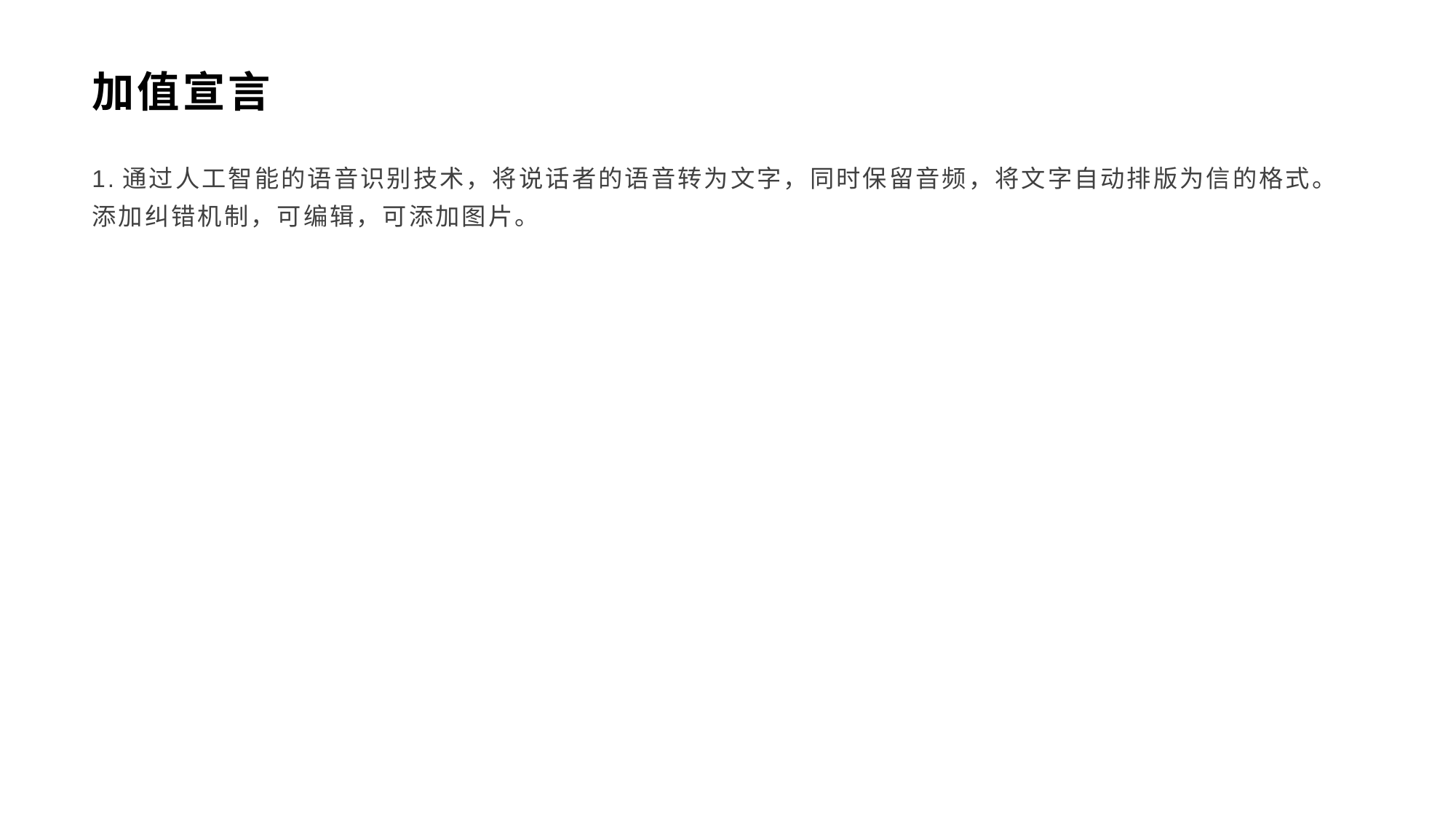

# 加值宣言
1.通过人工智能的语音识别技术，将说话者的语音转为文字，同时保留音频，将文字自动排版为信的格式。添加纠错机制，可编辑，可添加图片。